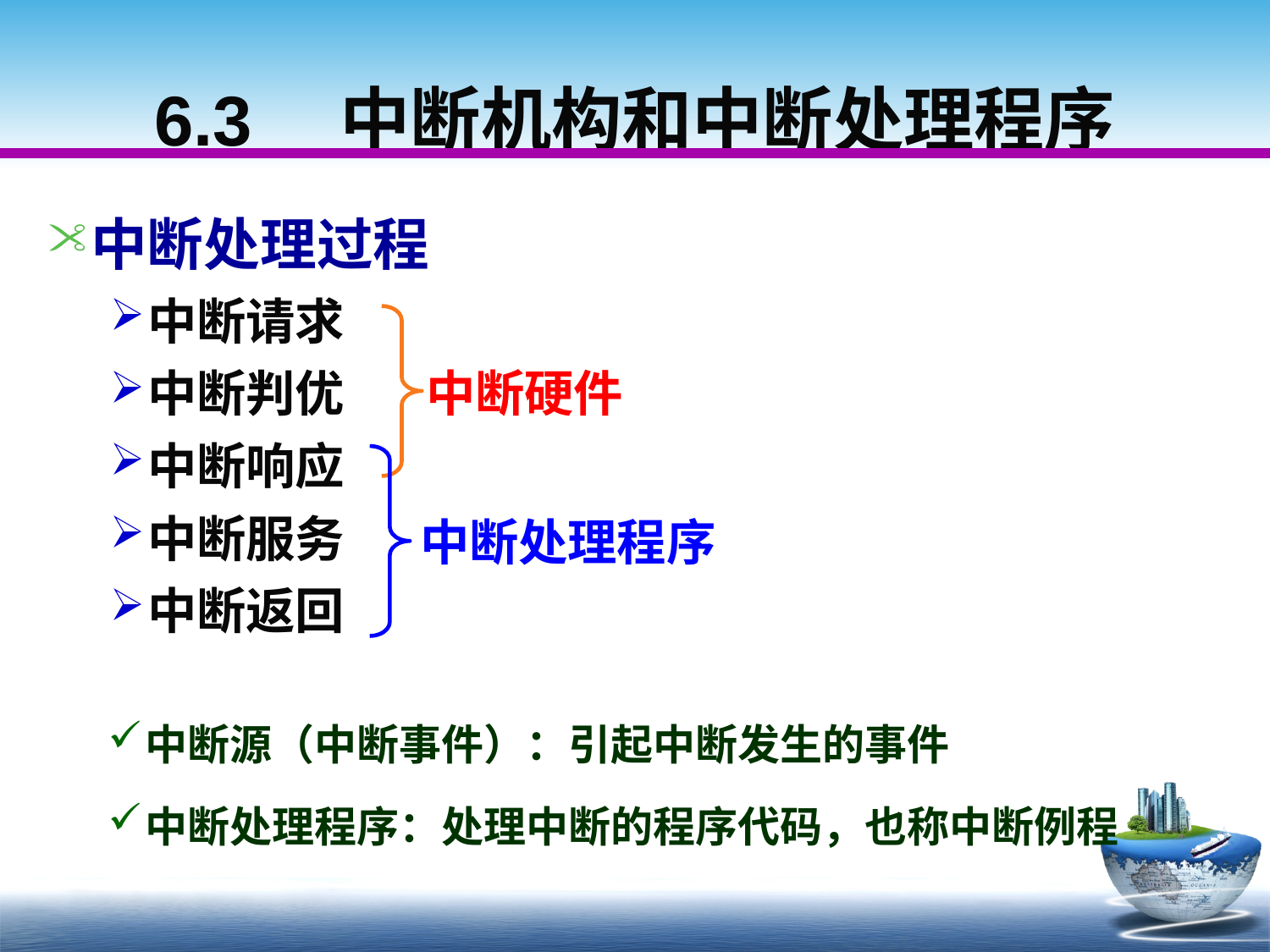

# 6.3　中断机构和中断处理程序

中断处理过程
中断请求
中断判优
中断响应
中断服务
中断返回

中断硬件

中断处理程序
中断源（中断事件）：引起中断发生的事件
中断处理程序：处理中断的程序代码，也称中断例程